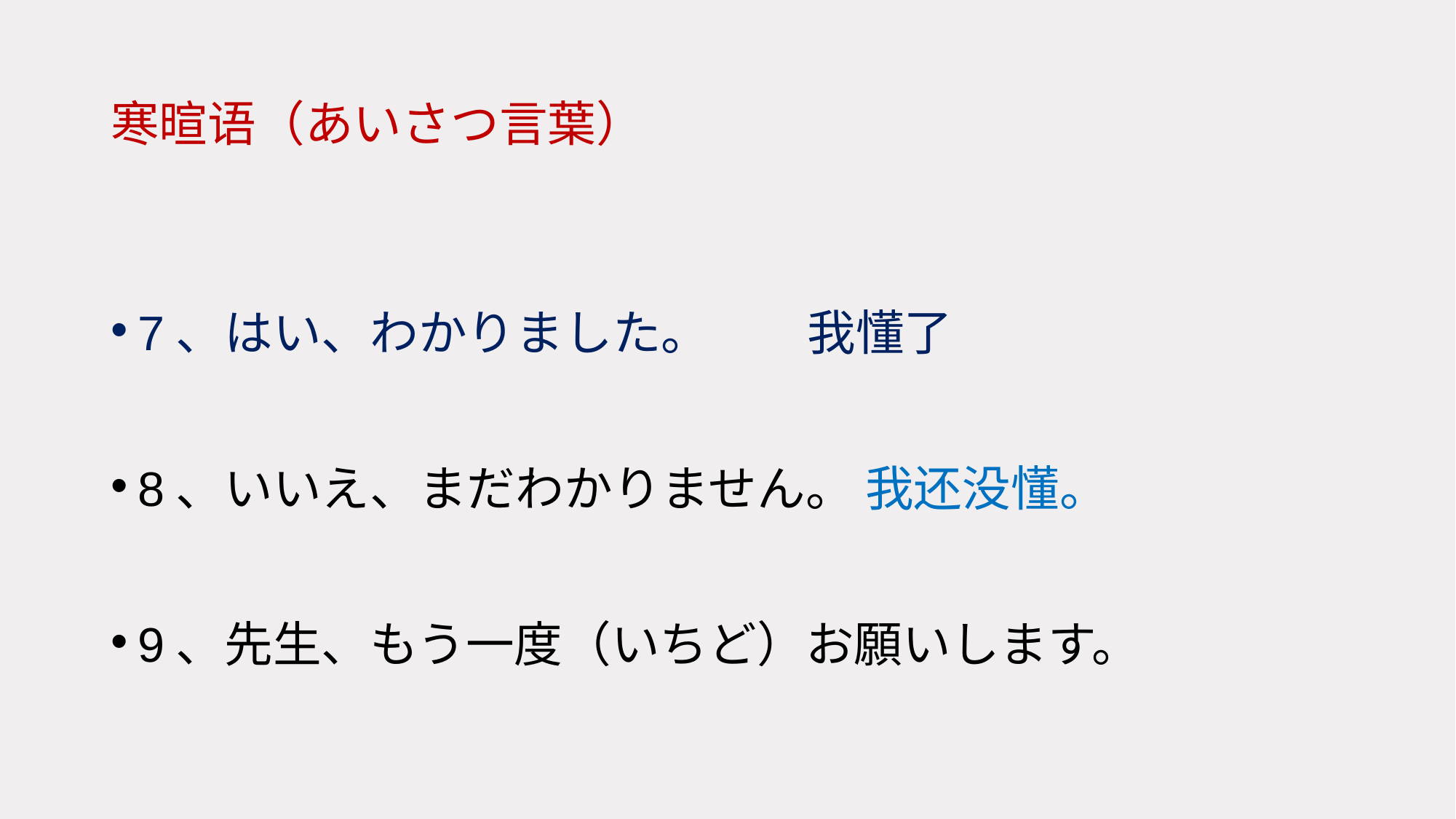

# 寒暄语（あいさつ言葉）
7、はい、わかりました。　　我懂了
8、いいえ、まだわかりません。 我还没懂。
9、先生、もう一度（いちど）お願いします。